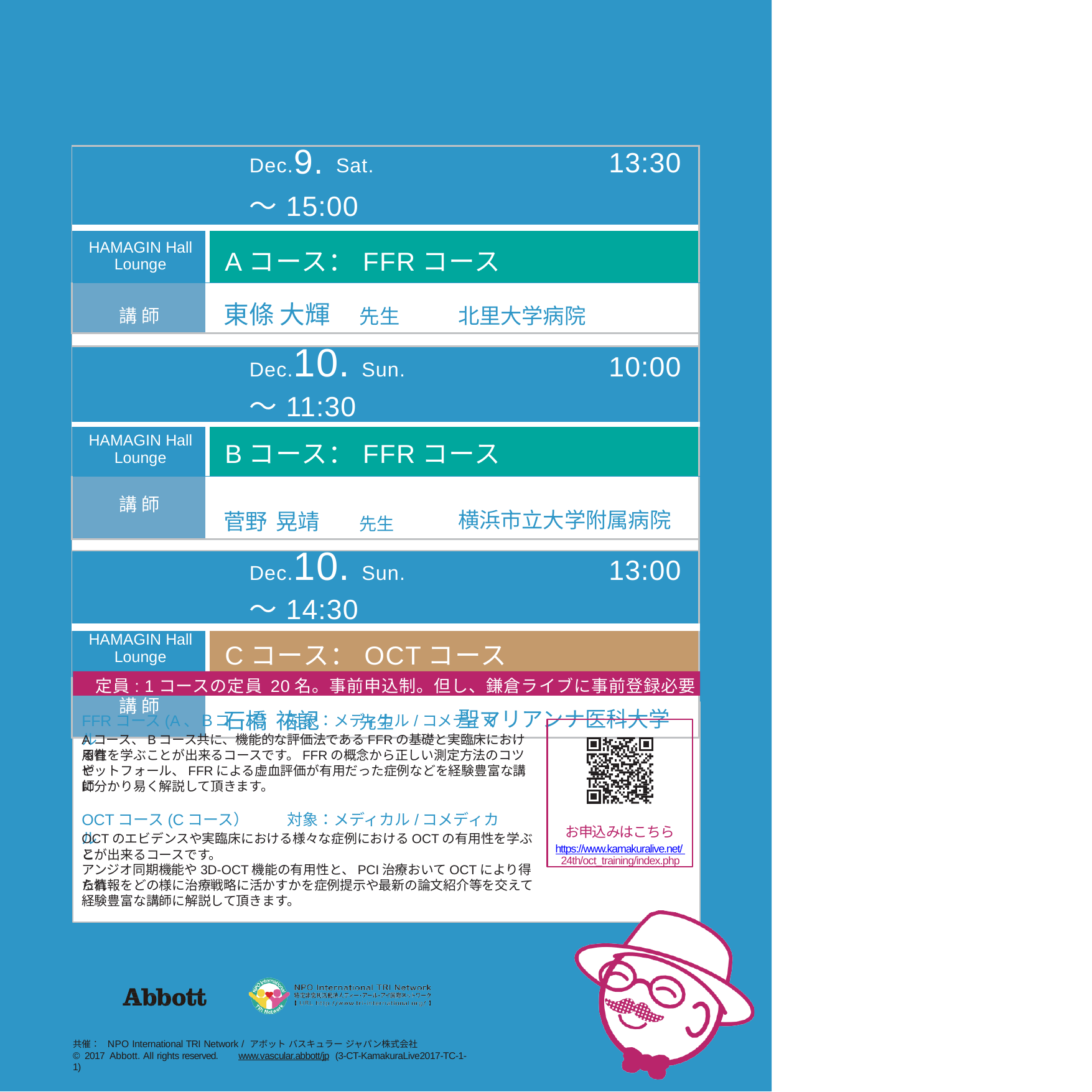

| Dec.9. Sat. 13:30～15:00 |  |
| --- | --- |
|  |  |
| HAMAGIN Hall Lounge | Aコース：FFRコース |
| 講師 | 東條大輝 先生 北里大学病院 |
|  |  |
| Dec.10. Sun. 10:00～11:30 |  |
| HAMAGIN Hall Lounge | Bコース：FFRコース |
| 講師 | 菅野晃靖 先生 横浜市立大学附属病院 |
|  |  |
| Dec.10. Sun. 13:00～14:30 |  |
| HAMAGIN Hall Lounge | Cコース：OCTコース |
| 講師 | 石橋祐記 先生 聖マリアンナ医科大学 |
定員: 1コースの定員 20名。事前申込制。但し、鎌倉ライブに事前登録必要
FFRコース(A、Ｂコース）	対象：メディカル/コメディカル

お申込みはこちら
https://www.kamakuralive.net/  24th/oct_training/index.php
Aコース、Bコース共に、機能的な評価法であるFFRの基礎と実臨床における有

用性を学ぶことが出来るコースです。FFRの概念から正しい測定方法のコツや

ピットフォール、FFRによる虚血評価が有用だった症例などを経験豊富な講師

に分かり易く解説して頂きます。

OCTコース(Cコース）	対象：メディカル/コメディカル
OCTのエビデンスや実臨床における様々な症例におけるOCTの有用性を学ぶこ
とが出来るコースです。
アンジオ同期機能や3D-OCT機能の有用性と、PCI治療おいてOCTにより得られ
た情報をどの様に治療戦略に活かすかを症例提示や最新の論文紹介等を交えて 経験豊富な講師に解説して頂きます。

共催：  NPO International TRI Network / アボット バスキュラー ジャパン株式会社
© 2017  Abbott. All rights reserved.  　 www.vascular.abbott/jp  (3-CT-KamakuraLive2017-TC-1-1)